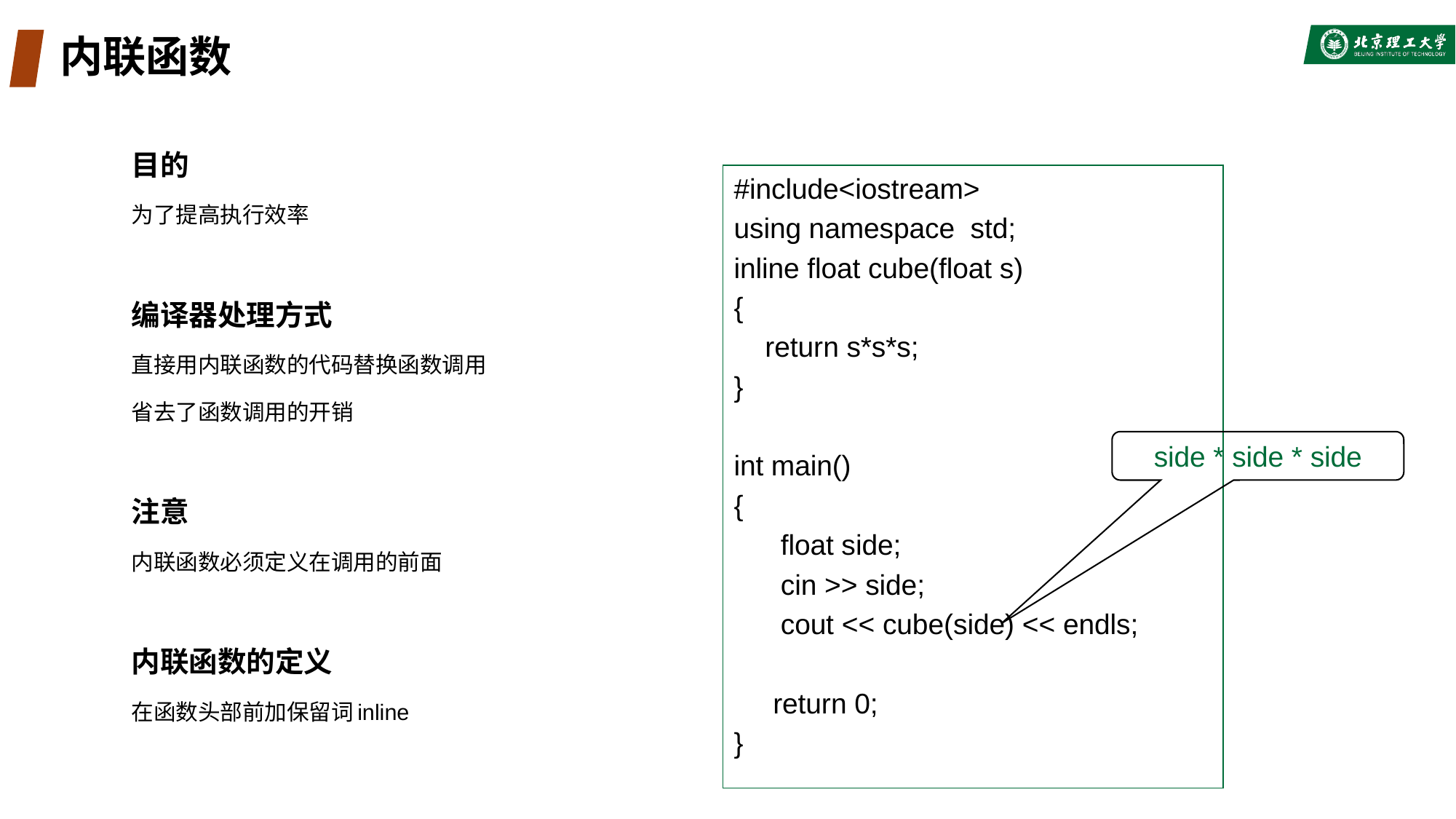

# 内联函数
目的
为了提高执行效率

编译器处理方式
直接用内联函数的代码替换函数调用
省去了函数调用的开销

注意
内联函数必须定义在调用的前面

内联函数的定义
在函数头部前加保留词inline

#include<iostream>
using namespace  std;
inline float cube(float s)
{
    return s*s*s;
}

int main()
{
      float side;
      cin >> side;
      cout << cube(side) << endls;

     return 0;
}
side * side * side